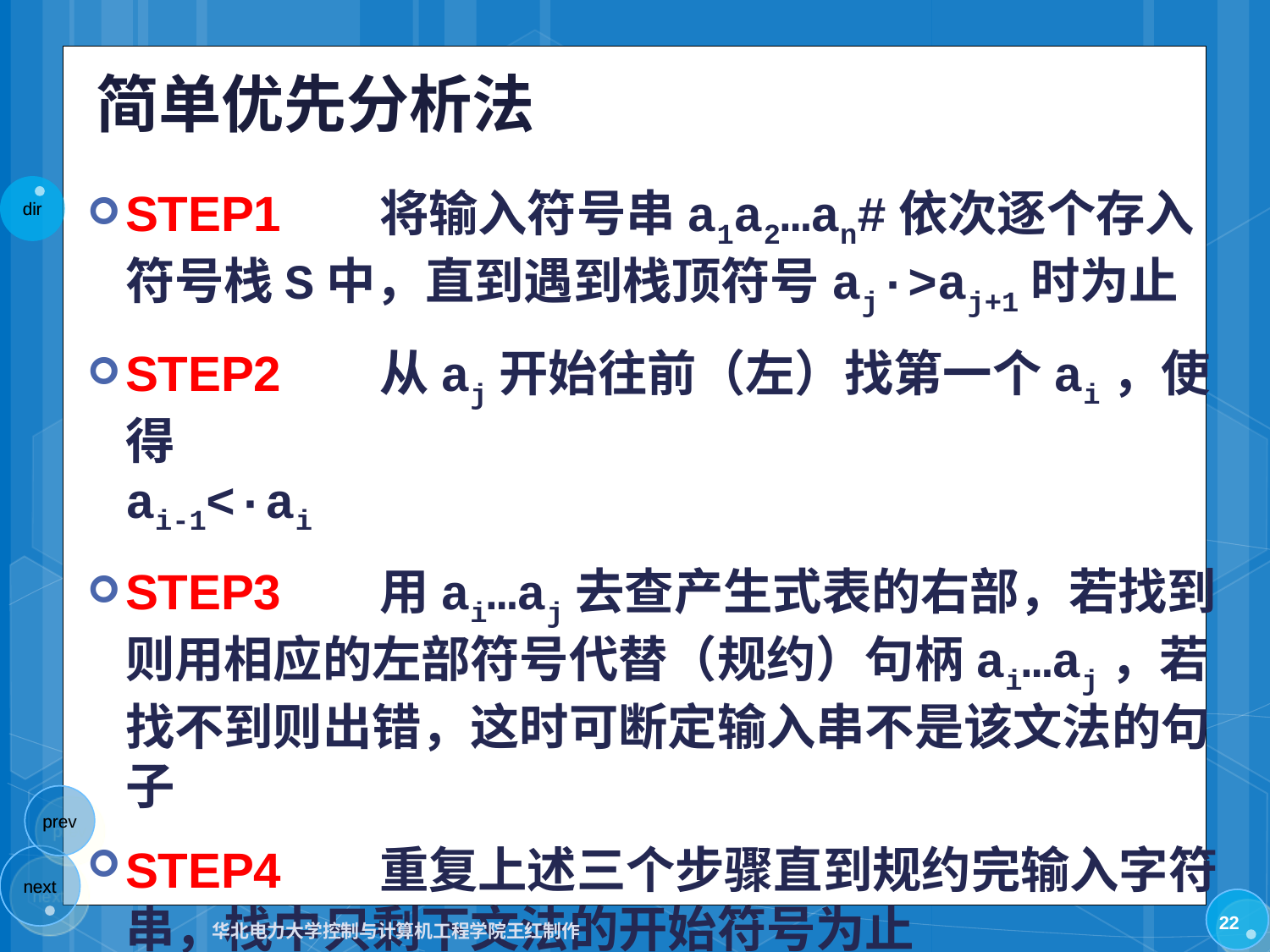

# 简单优先分析法
STEP1	将输入符号串a1a2…an#依次逐个存入符号栈S中，直到遇到栈顶符号aj·>aj+1时为止
STEP2	从aj开始往前（左）找第一个ai，使得
ai-1<·ai
STEP3	用ai…aj去查产生式表的右部，若找到则用相应的左部符号代替（规约）句柄ai…aj，若找不到则出错，这时可断定输入串不是该文法的句子
STEP4	重复上述三个步骤直到规约完输入字符串，栈中只剩下文法的开始符号为止
22
华北电力大学控制与计算机工程学院王红制作